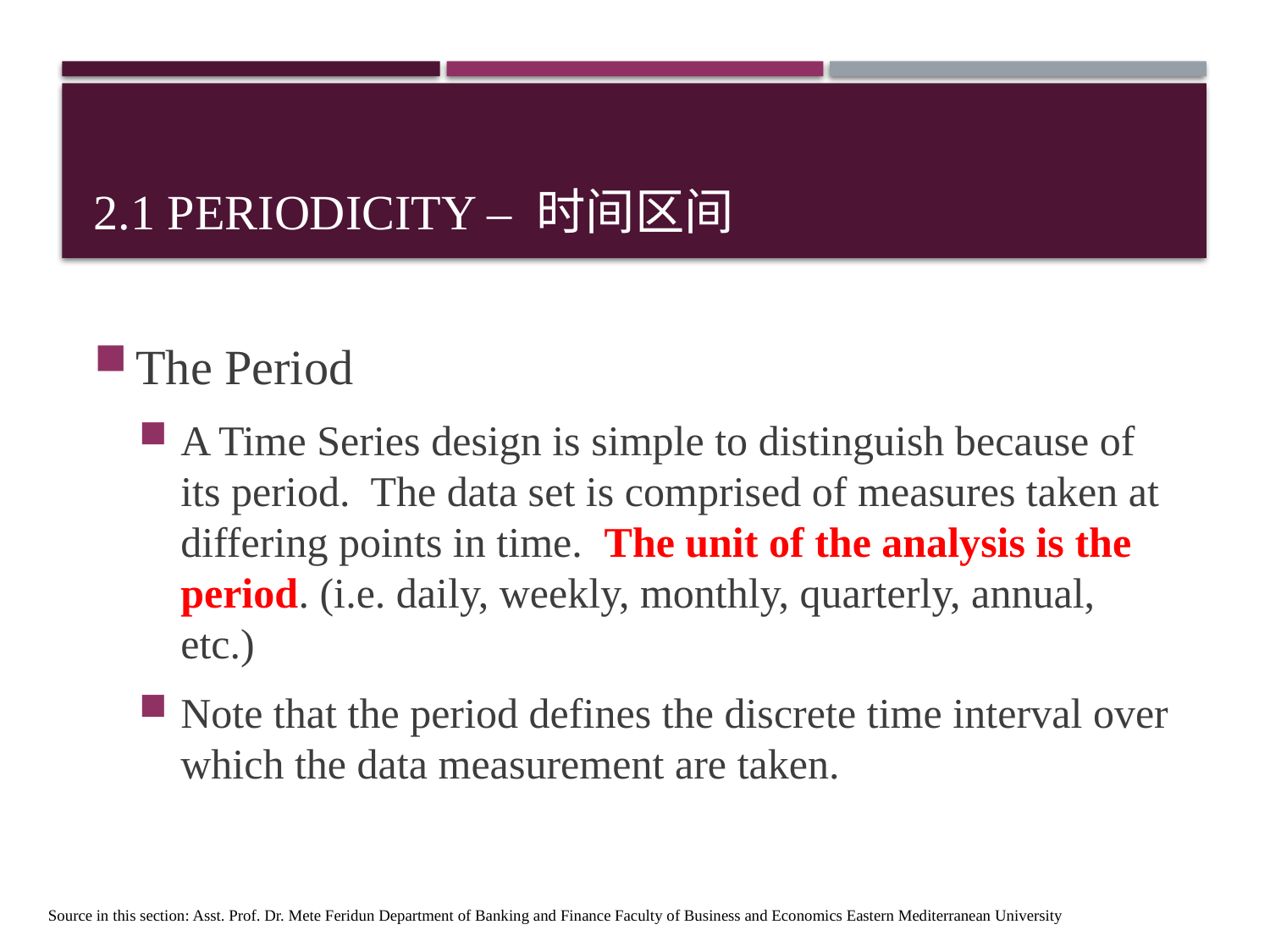

# 2.1 Periodicity – 时间区间
The Period
A Time Series design is simple to distinguish because of its period.  The data set is comprised of measures taken at differing points in time.  The unit of the analysis is the period. (i.e. daily, weekly, monthly, quarterly, annual, etc.)
Note that the period defines the discrete time interval over which the data measurement are taken.
Source in this section: Asst. Prof. Dr. Mete Feridun Department of Banking and Finance Faculty of Business and Economics Eastern Mediterranean University